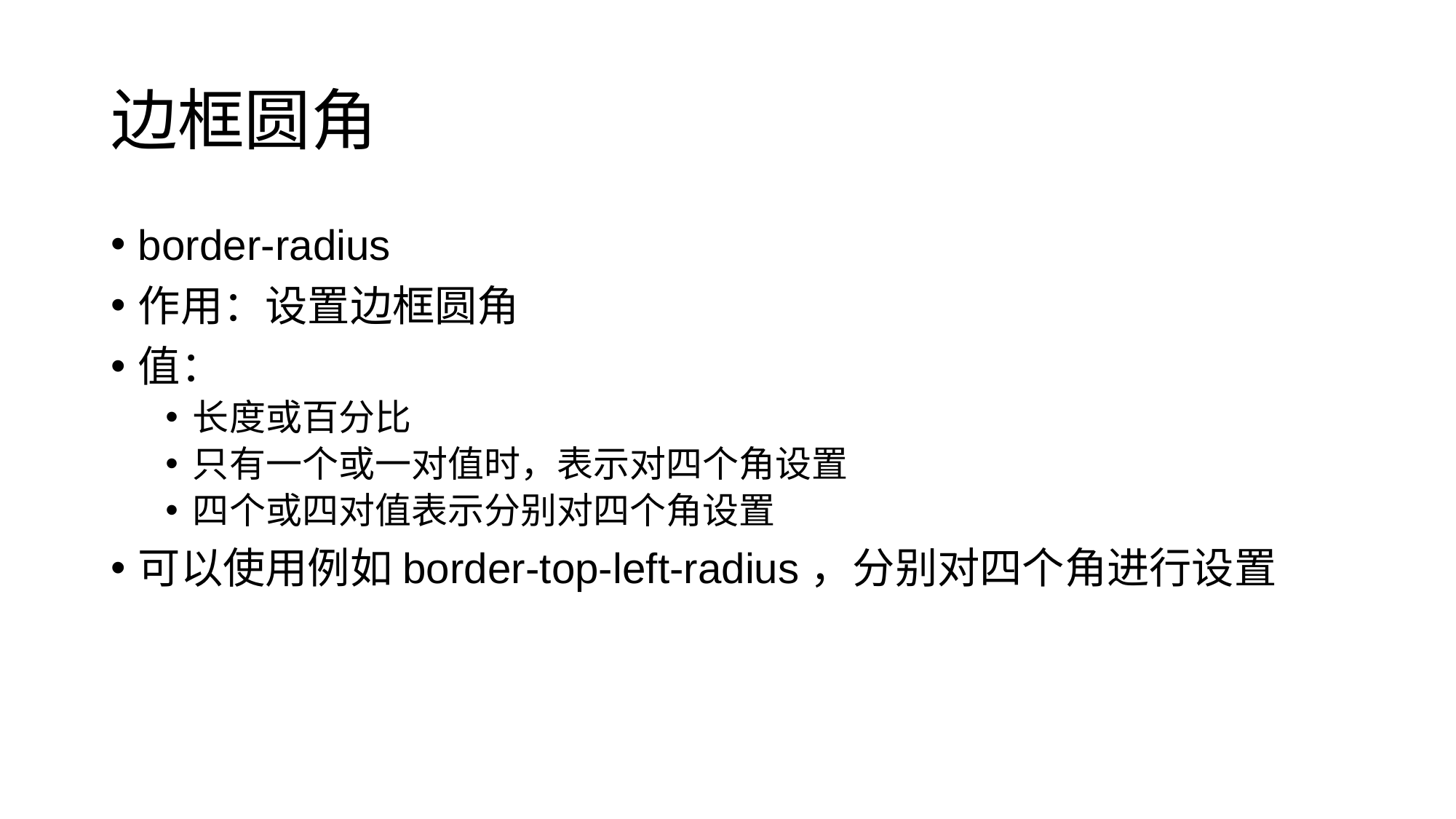

# 边框圆角
border-radius
作用：设置边框圆角
值：
长度或百分比
只有一个或一对值时，表示对四个角设置
四个或四对值表示分别对四个角设置
可以使用例如border-top-left-radius，分别对四个角进行设置